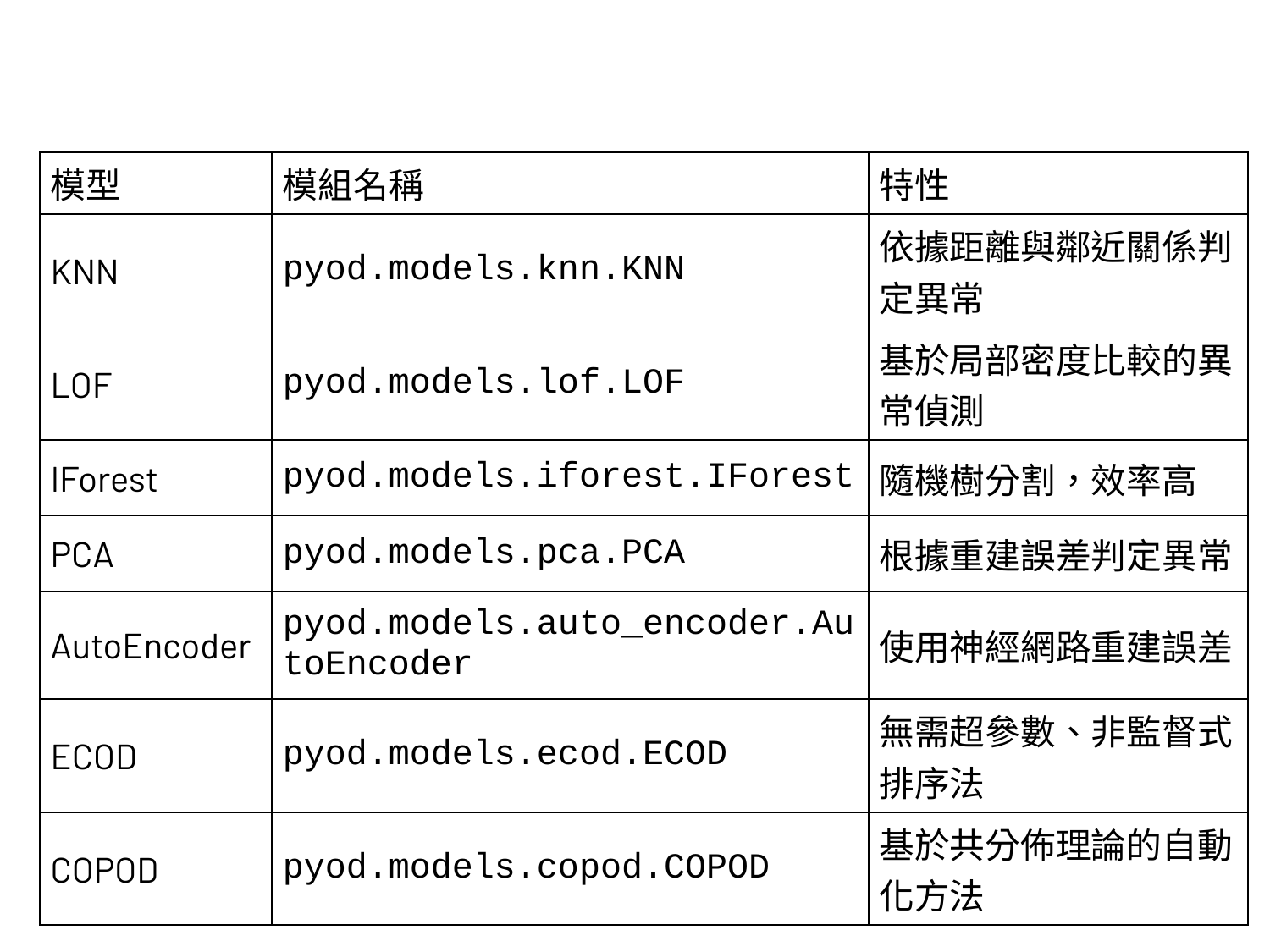

| 模型 | 模組名稱 | 特性 |
| --- | --- | --- |
| KNN | pyod.models.knn.KNN | 依據距離與鄰近關係判定異常 |
| LOF | pyod.models.lof.LOF | 基於局部密度比較的異常偵測 |
| IForest | pyod.models.iforest.IForest | 隨機樹分割，效率高 |
| PCA | pyod.models.pca.PCA | 根據重建誤差判定異常 |
| AutoEncoder | pyod.models.auto\_encoder.AutoEncoder | 使用神經網路重建誤差 |
| ECOD | pyod.models.ecod.ECOD | 無需超參數、非監督式排序法 |
| COPOD | pyod.models.copod.COPOD | 基於共分佈理論的自動化方法 |